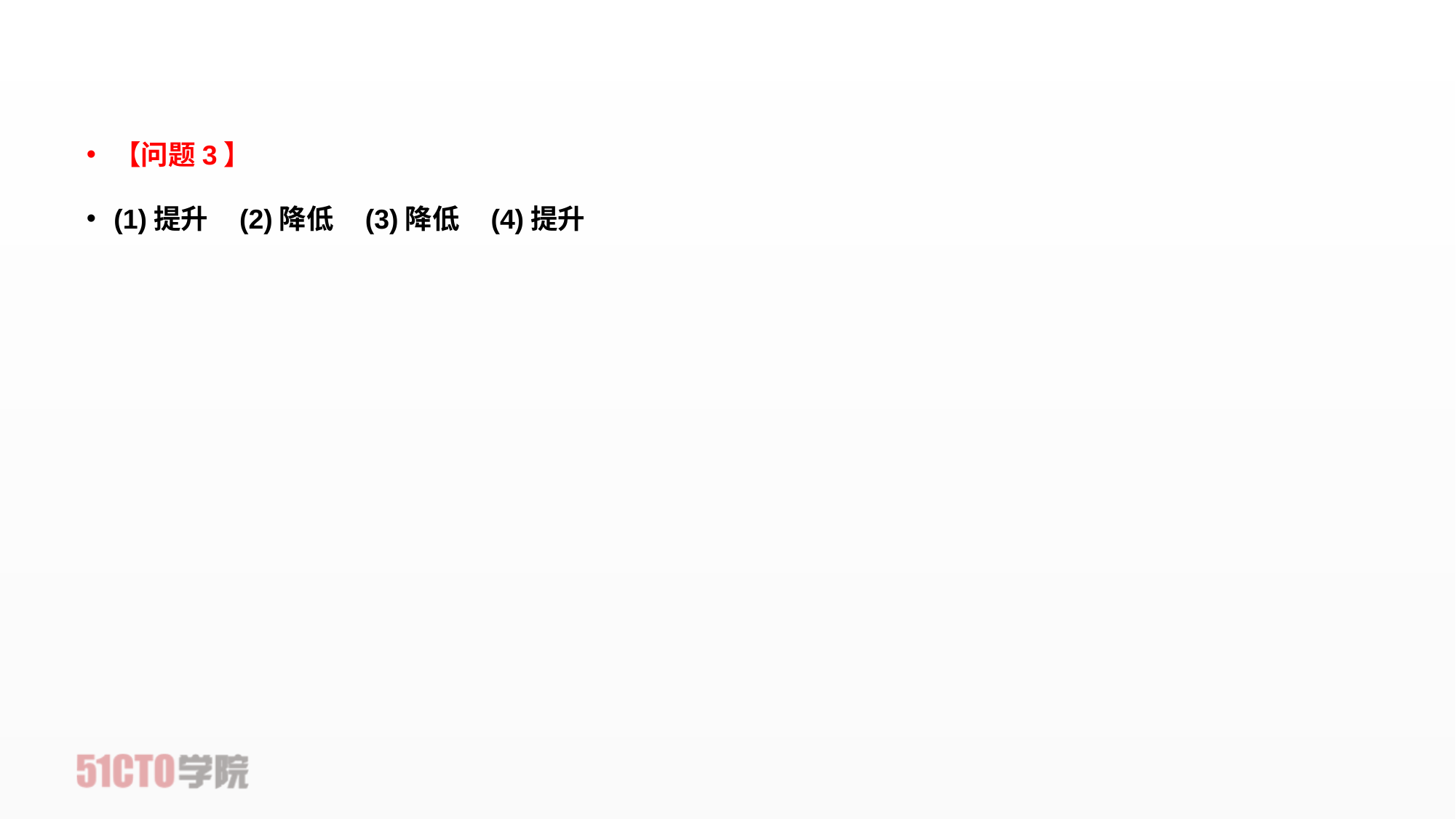

【问题3】
(1)提升    (2)降低    (3)降低    (4)提升